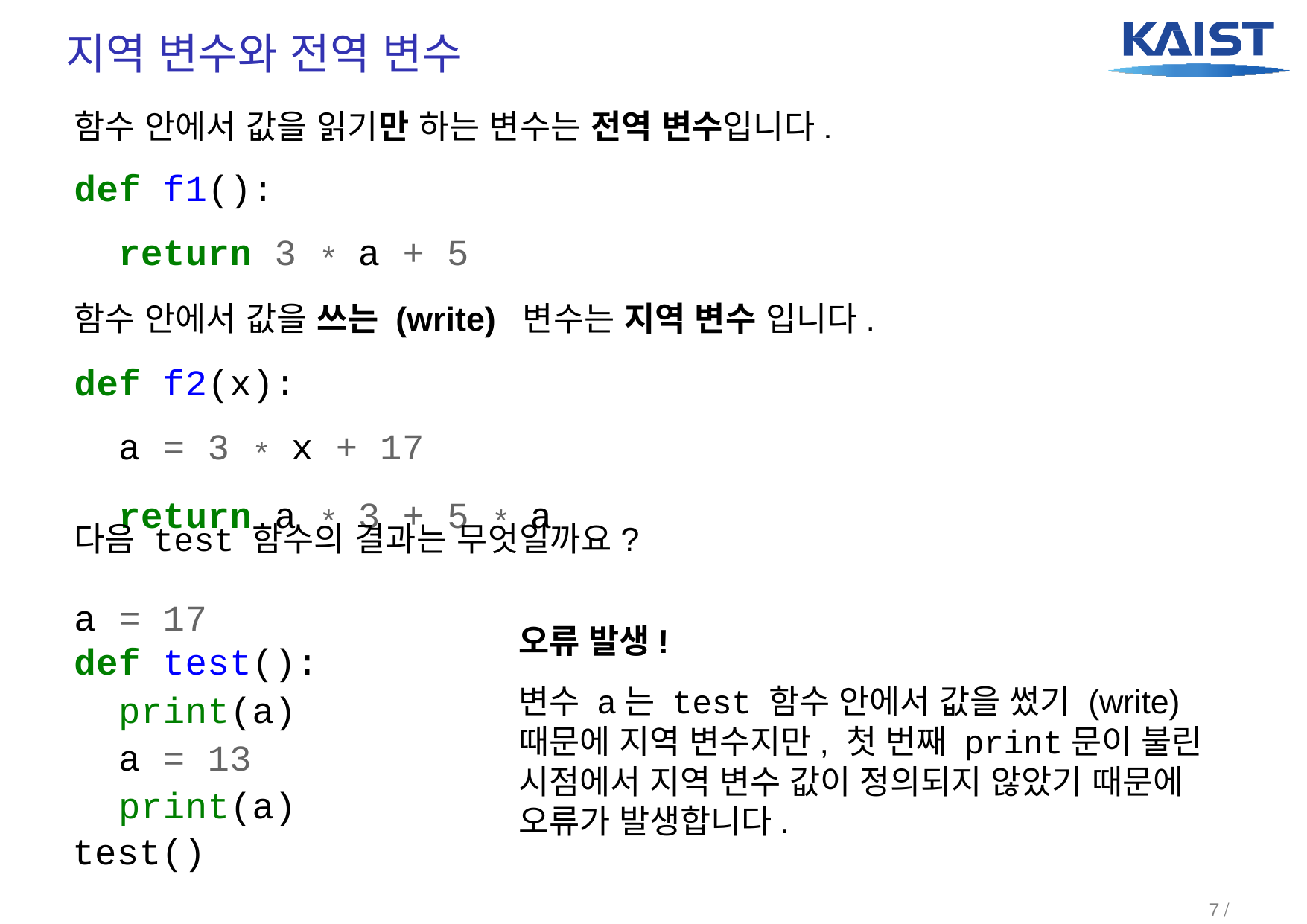

# 지역 변수와 전역 변수

함수 안에서 값을 읽기만 하는 변수는 전역 변수입니다.
def f1():
return 3 * a + 5
함수 안에서 값을 쓰는 (write)  변수는 지역 변수 입니다.
def f2(x):
a = 3 * x + 17
return a * 3 + 5 * a
다음 test 함수의 결과는 무엇일까요?

a = 17
def test():
  print(a)
  a = 13
  print(a)
test()
오류 발생!

변수 a는 test 함수 안에서 값을 썼기 (write) 때문에 지역 변수지만, 첫 번째 print문이 불린 시점에서 지역 변수 값이 정의되지 않았기 때문에 오류가 발생합니다.
7 / 30